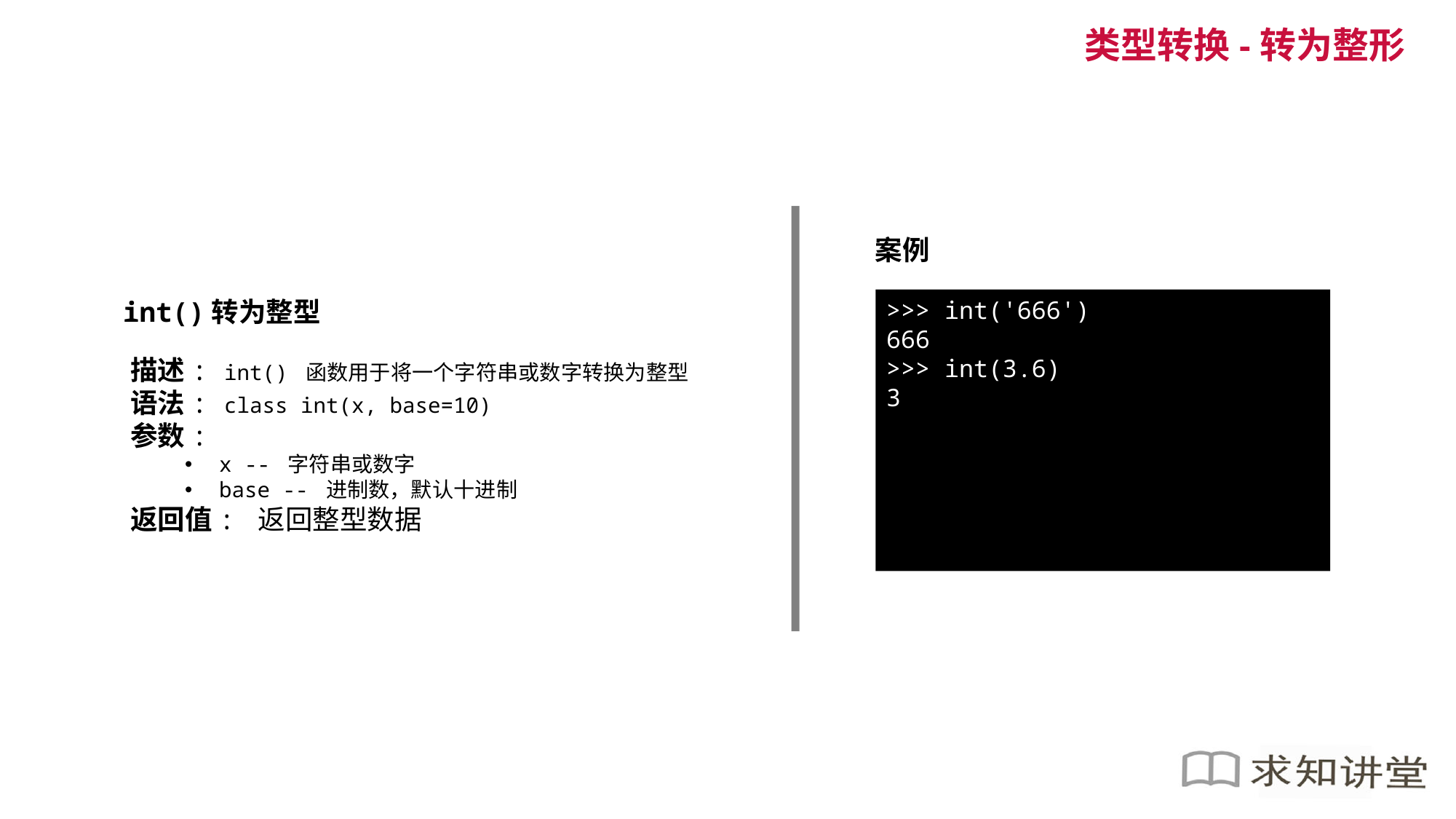

类型转换-转为整形

案例
int()转为整型
>>> int('666')
666
>>> int(3.6)
3
描述: int() 函数用于将一个字符串或数字转换为整型
语法: class int(x, base=10)
参数:
x -- 字符串或数字
base -- 进制数，默认十进制
返回值: 返回整型数据